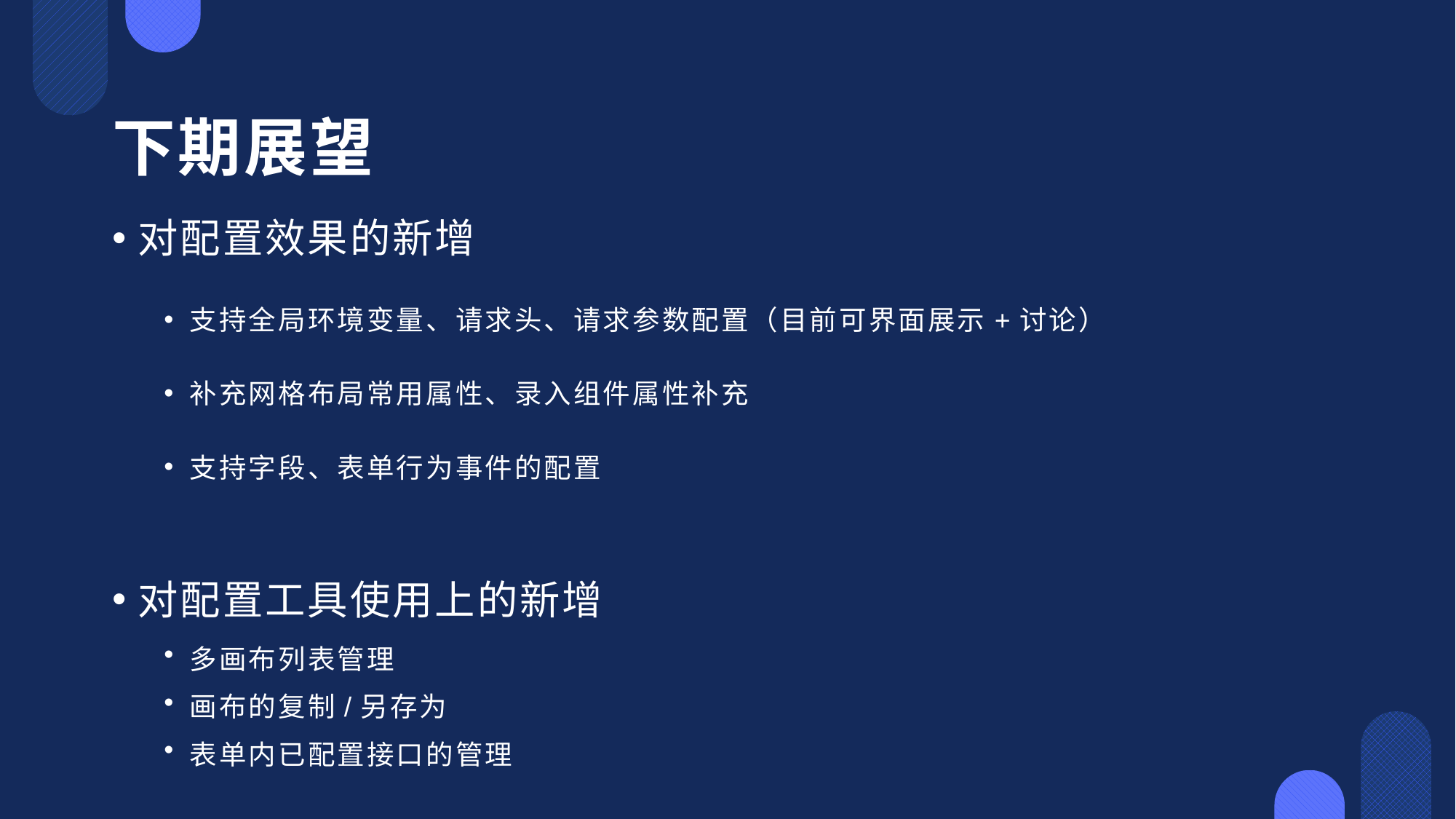

下期展望
对配置效果的新增
支持全局环境变量、请求头、请求参数配置（目前可界面展示+讨论）
补充网格布局常用属性、录入组件属性补充
支持字段、表单行为事件的配置
对配置工具使用上的新增
多画布列表管理
画布的复制/另存为
表单内已配置接口的管理